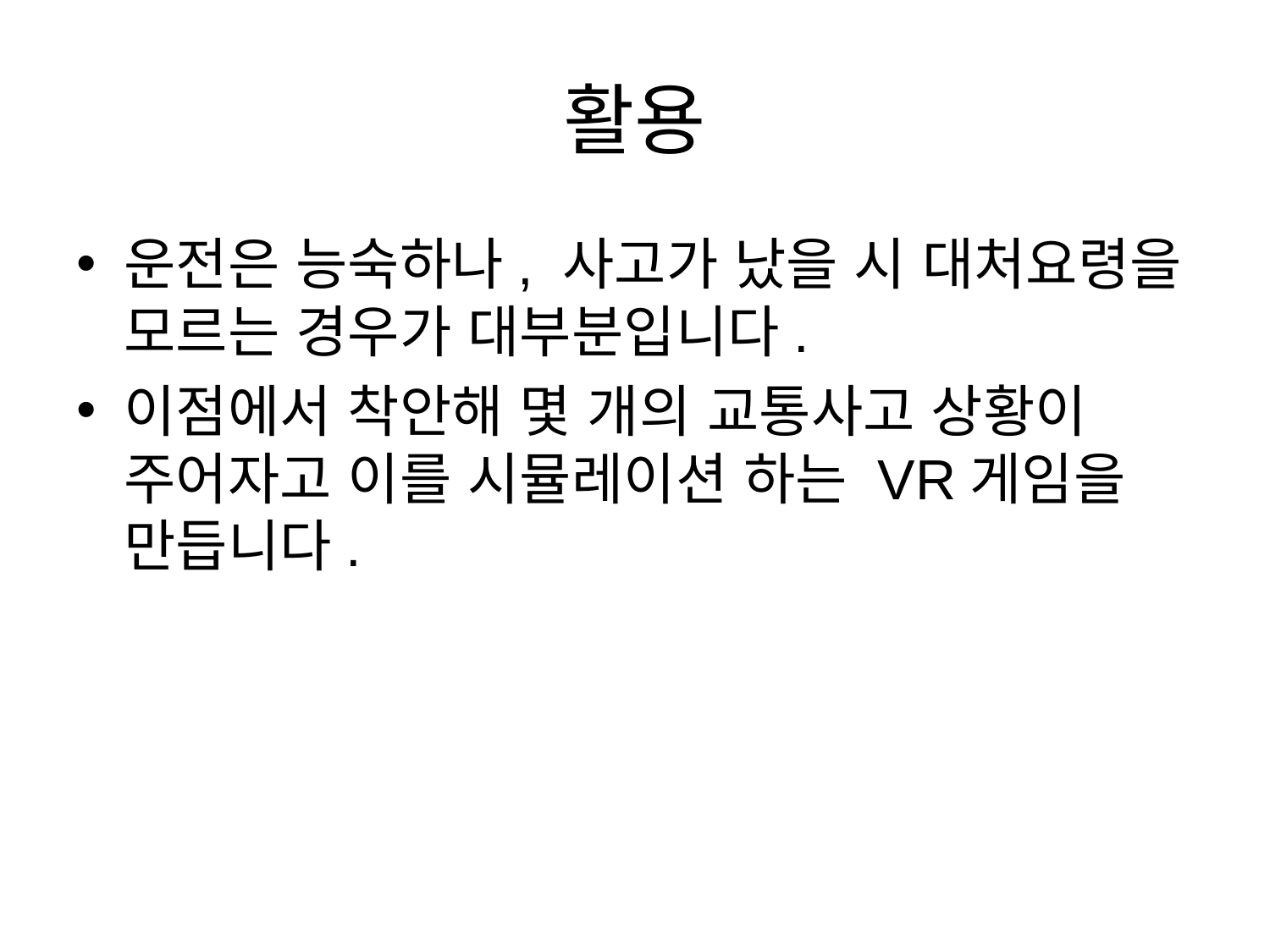

# 활용
운전은 능숙하나, 사고가 났을 시 대처요령을 모르는 경우가 대부분입니다.
이점에서 착안해 몇 개의 교통사고 상황이 주어자고 이를 시뮬레이션 하는 VR게임을 만듭니다.